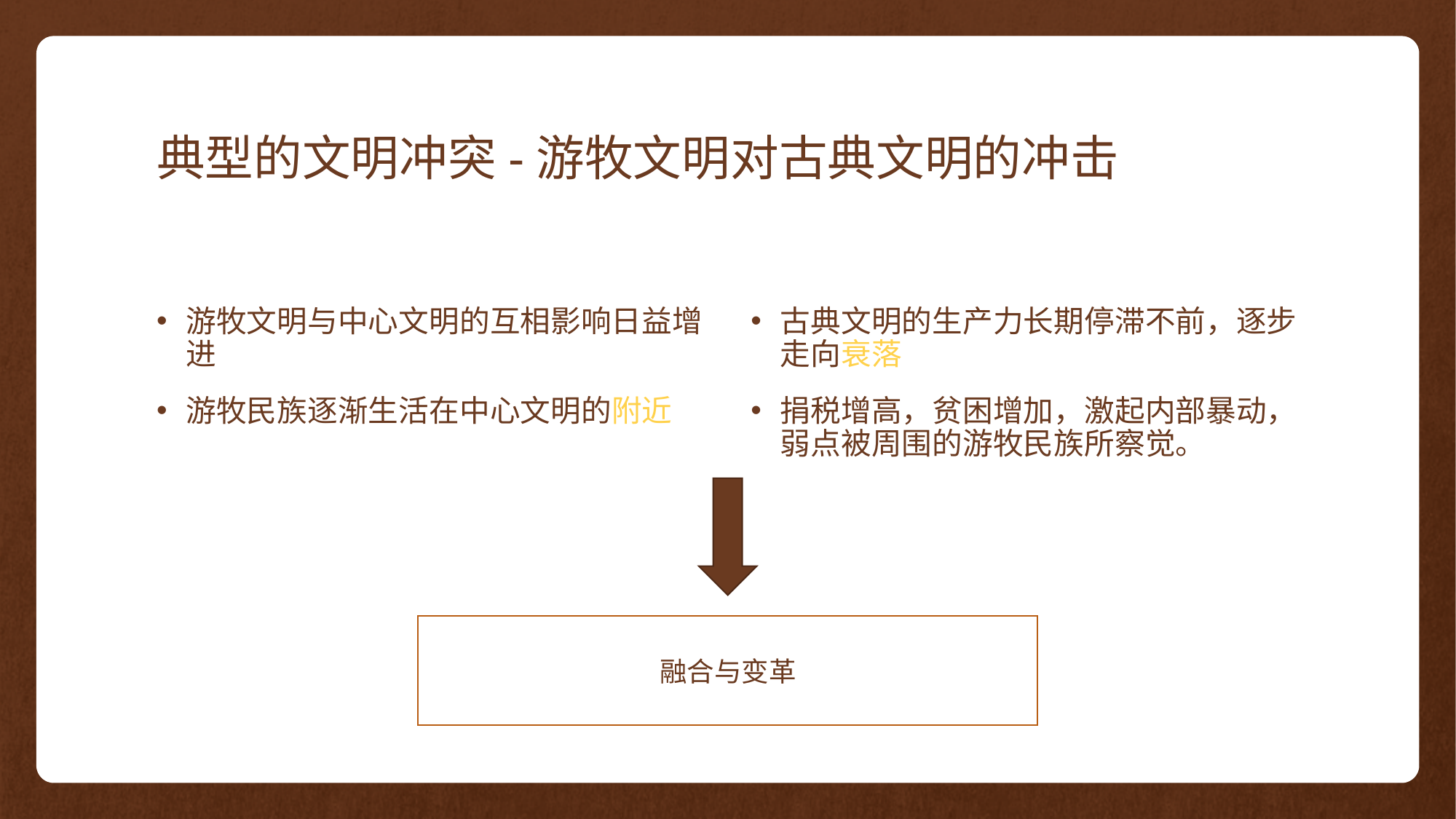

# 典型的文明冲突-游牧文明对古典文明的冲击
游牧文明与中心文明的互相影响日益增进
游牧民族逐渐生活在中心文明的附近
古典文明的生产力长期停滞不前，逐步走向衰落
捐税增高，贫困增加，激起内部暴动，弱点被周围的游牧民族所察觉。

融合与变革